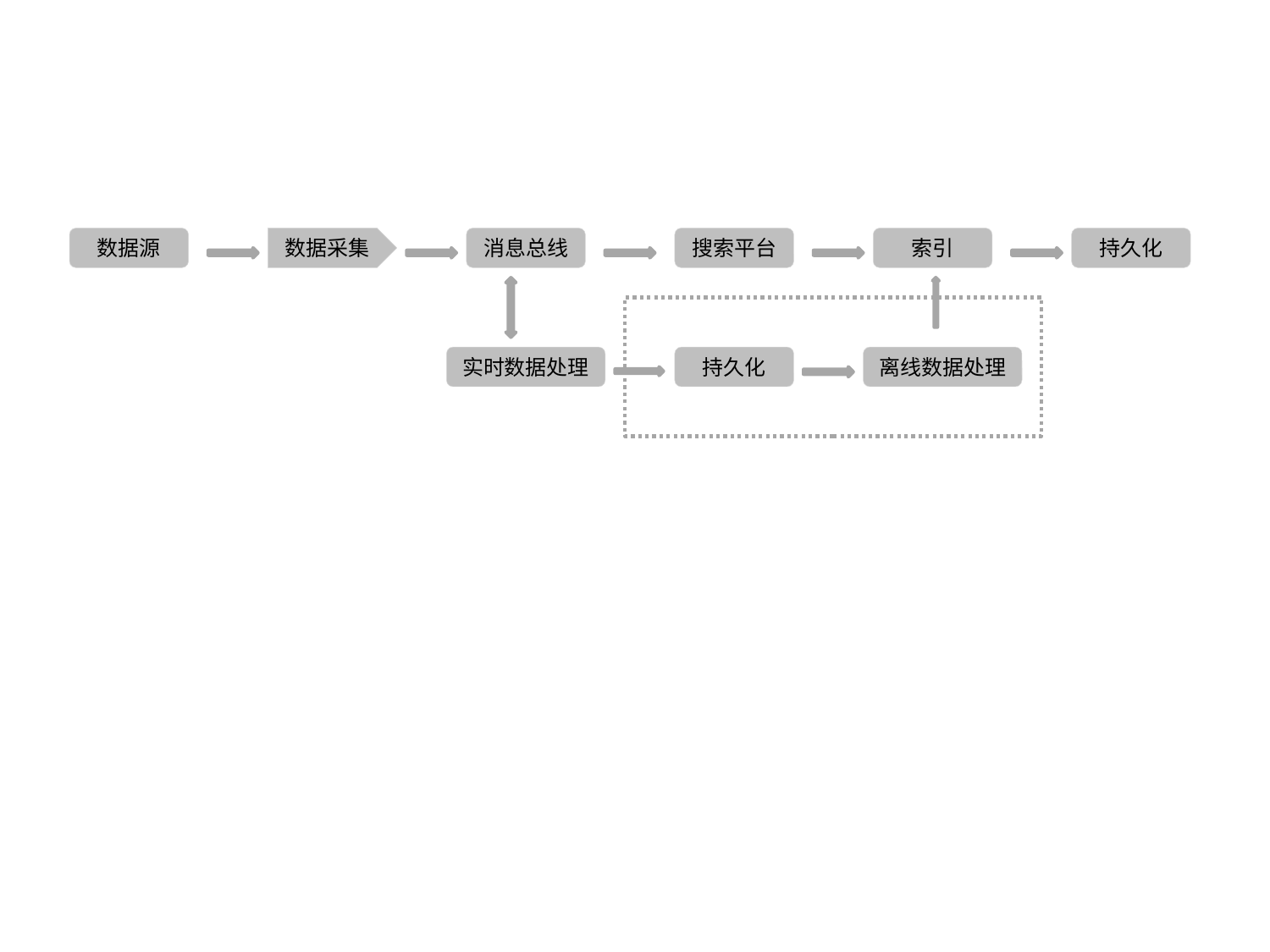

数据源
数据采集
消息总线
搜索平台
索引
持久化

实时数据处理
持久化
离线数据处理